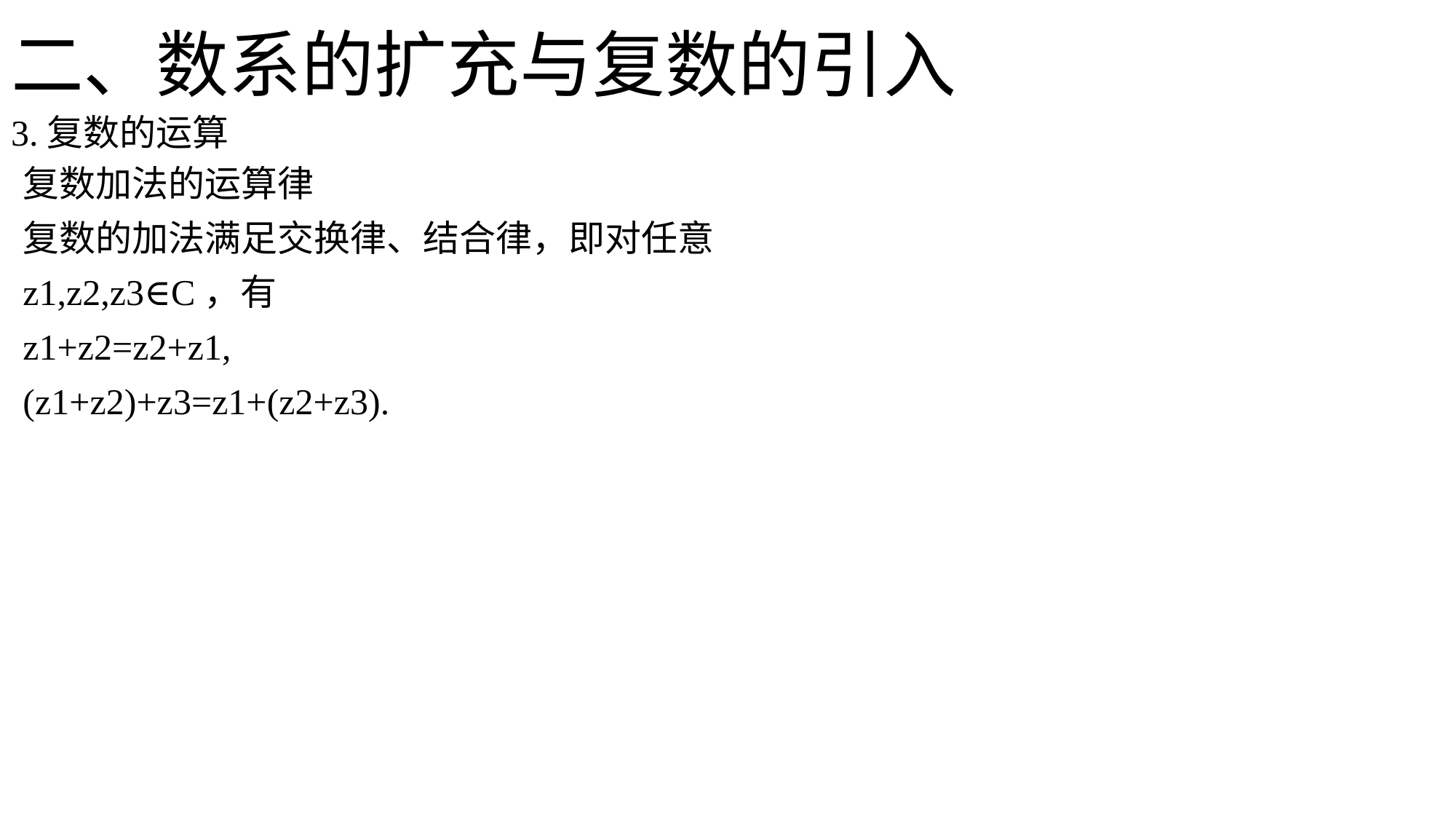

二、数系的扩充与复数的引入
3.复数的运算
复数加法的运算律
复数的加法满足交换律、结合律，即对任意
z1,z2,z3∈C，有
z1+z2=z2+z1,
(z1+z2)+z3=z1+(z2+z3).